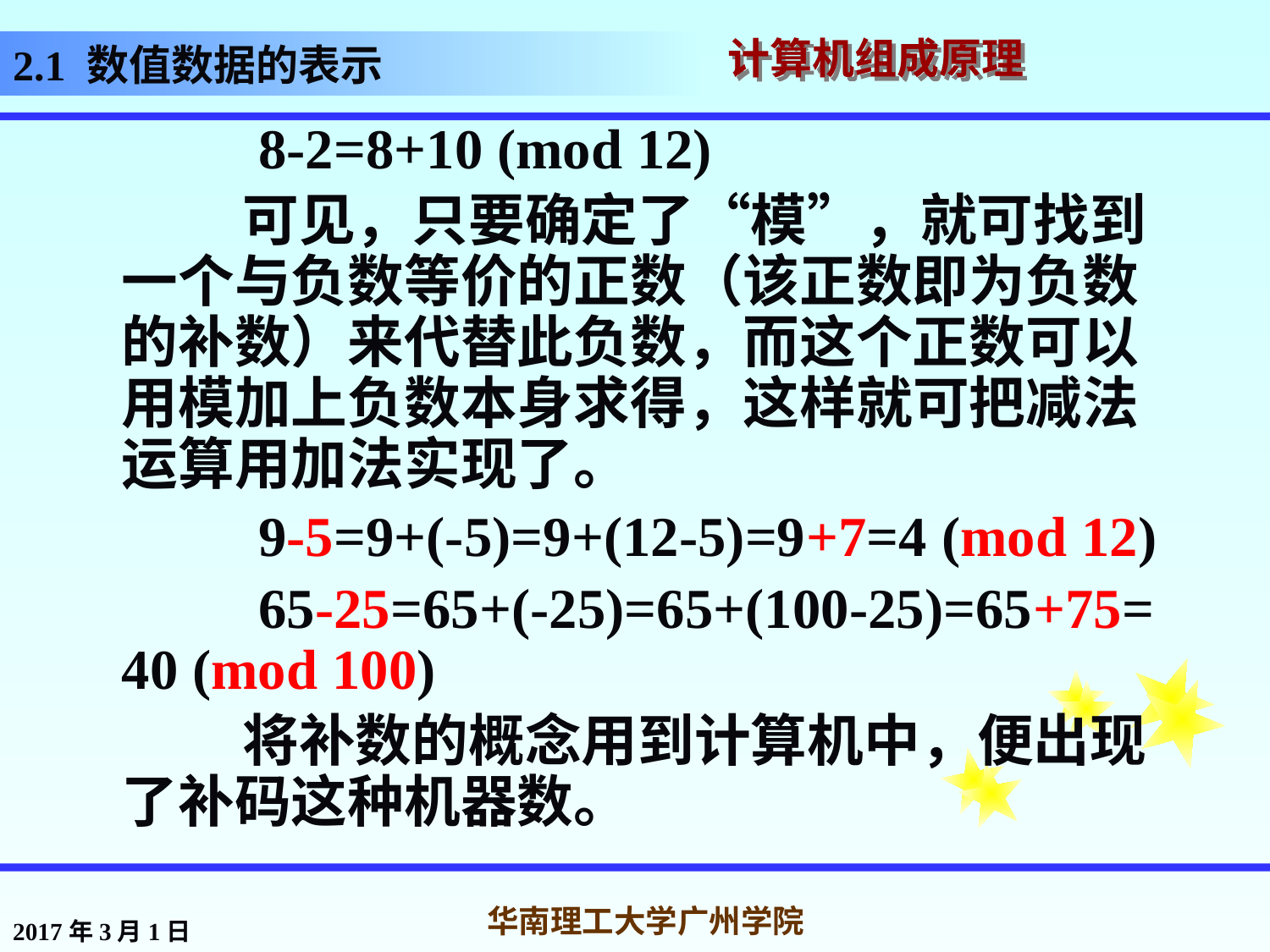

# 2.1 数值数据的表示
             8-2=8+10 (mod 12)
            可见，只要确定了“模”，就可找到一个与负数等价的正数（该正数即为负数的补数）来代替此负数，而这个正数可以用模加上负数本身求得，这样就可把减法运算用加法实现了。
             9-5=9+(-5)=9+(12-5)=9+7=4 (mod 12)
             65-25=65+(-25)=65+(100-25)=65+75= 40 (mod 100)
            将补数的概念用到计算机中，便出现了补码这种机器数。
2017年3月1日
华南理工大学广州学院